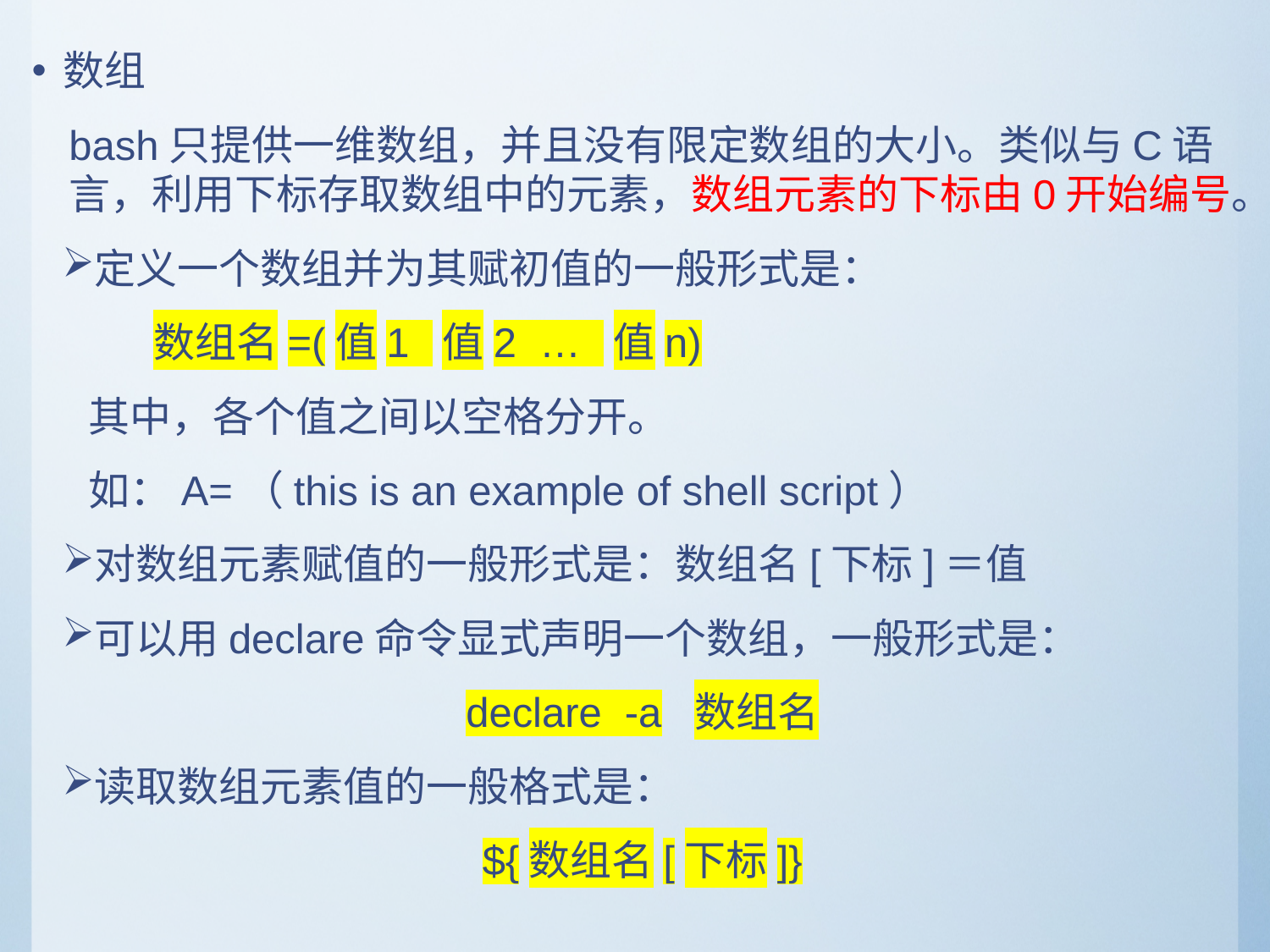

数组
bash只提供一维数组，并且没有限定数组的大小。类似与C语言，利用下标存取数组中的元素，数组元素的下标由0开始编号。
定义一个数组并为其赋初值的一般形式是：
            数组名=(值1  值2  …  值n)
     其中，各个值之间以空格分开。
     如：A=（this is an example of shell script）
对数组元素赋值的一般形式是：数组名[下标]＝值
可以用declare命令显式声明一个数组，一般形式是：
declare  -a  数组名
读取数组元素值的一般格式是：
${数组名[下标]}